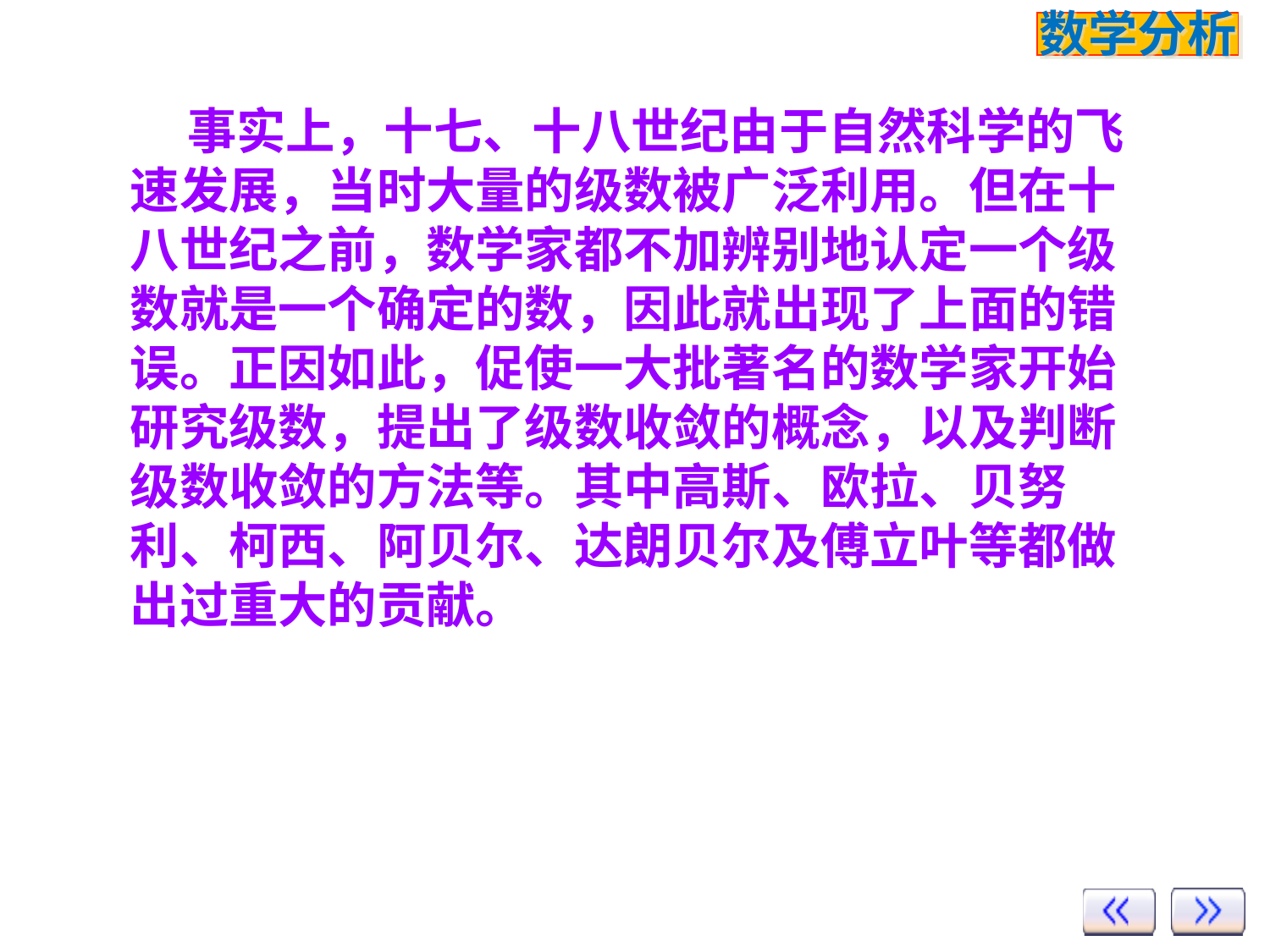

事实上，十七、十八世纪由于自然科学的飞速发展，当时大量的级数被广泛利用。但在十八世纪之前，数学家都不加辨别地认定一个级数就是一个确定的数，因此就出现了上面的错误。正因如此，促使一大批著名的数学家开始研究级数，提出了级数收敛的概念，以及判断级数收敛的方法等。其中高斯、欧拉、贝努利、柯西、阿贝尔、达朗贝尔及傅立叶等都做出过重大的贡献。